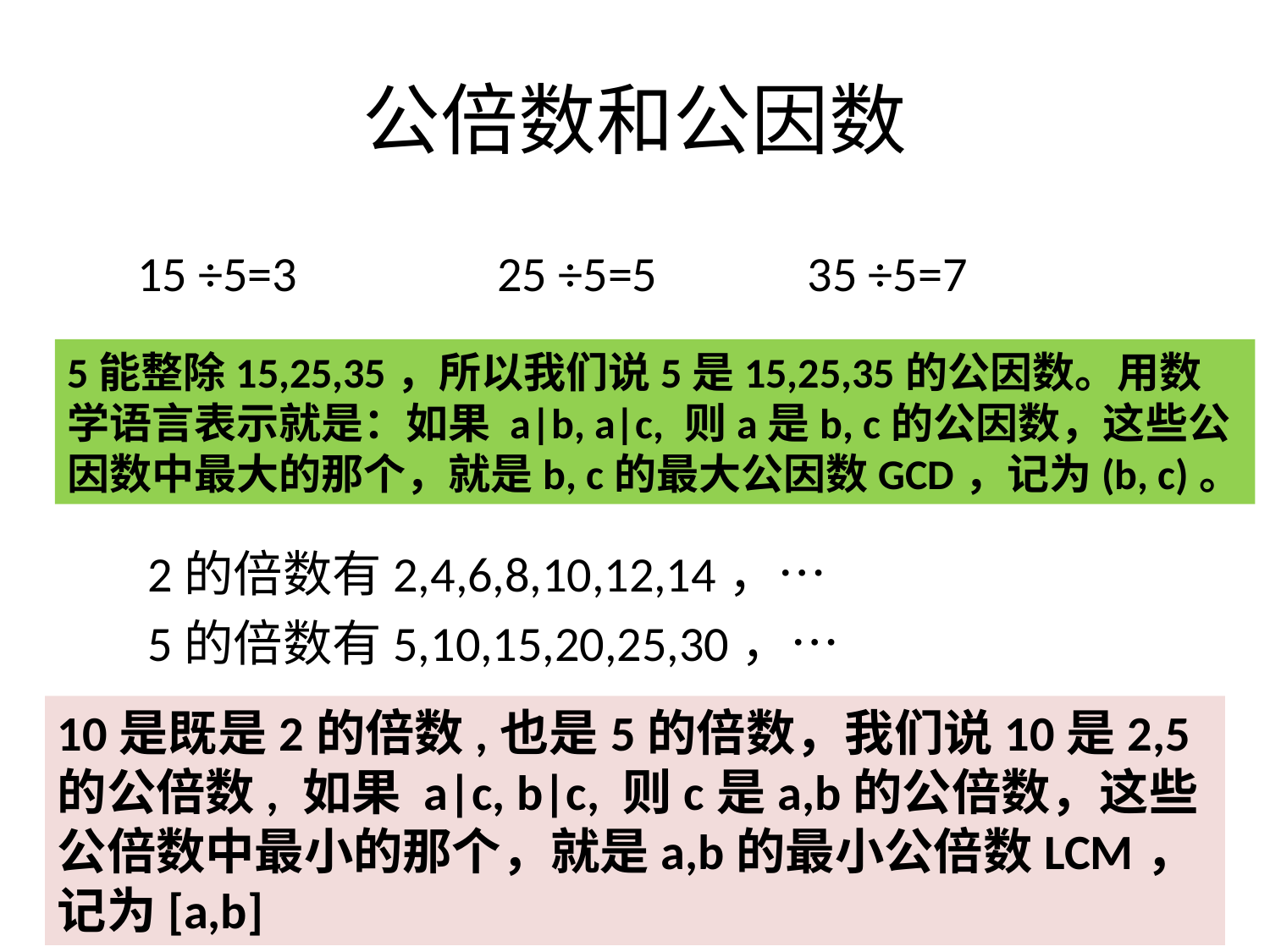

# 公倍数和公因数
15 ÷5=3
25 ÷5=5
35 ÷5=7
5能整除15,25,35，所以我们说5是15,25,35的公因数。用数学语言表示就是：如果 a|b, a|c, 则a是b, c的公因数，这些公因数中最大的那个，就是b, c的最大公因数GCD，记为(b, c)。
2的倍数有2,4,6,8,10,12,14，…
5的倍数有5,10,15,20,25,30，…
10是既是2的倍数,也是5的倍数，我们说10是2,5的公倍数, 如果 a|c, b|c, 则c是a,b的公倍数，这些公倍数中最小的那个，就是a,b的最小公倍数LCM，记为[a,b]